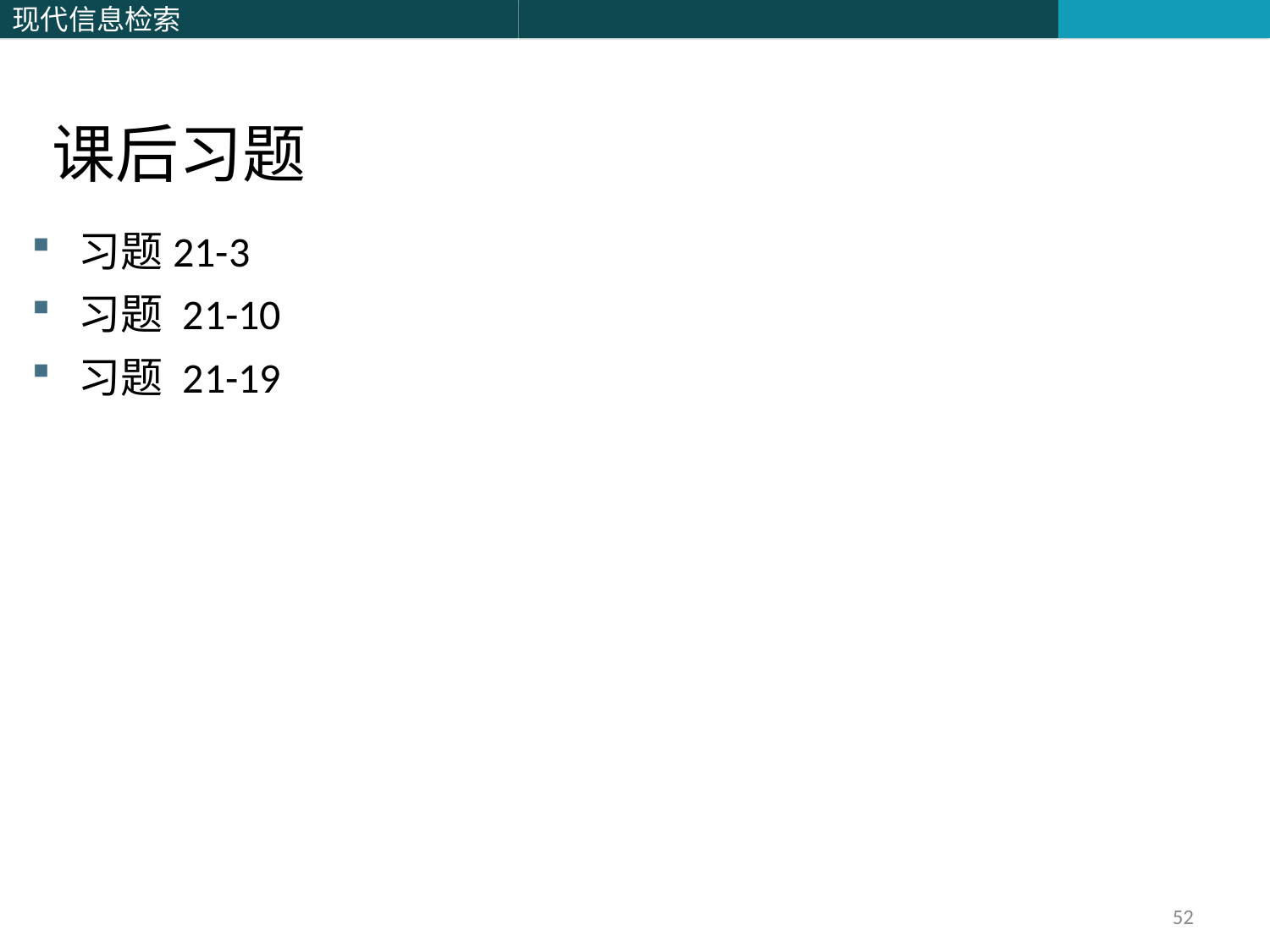

课后习题
习题21-3
习题 21-10
习题 21-19
52